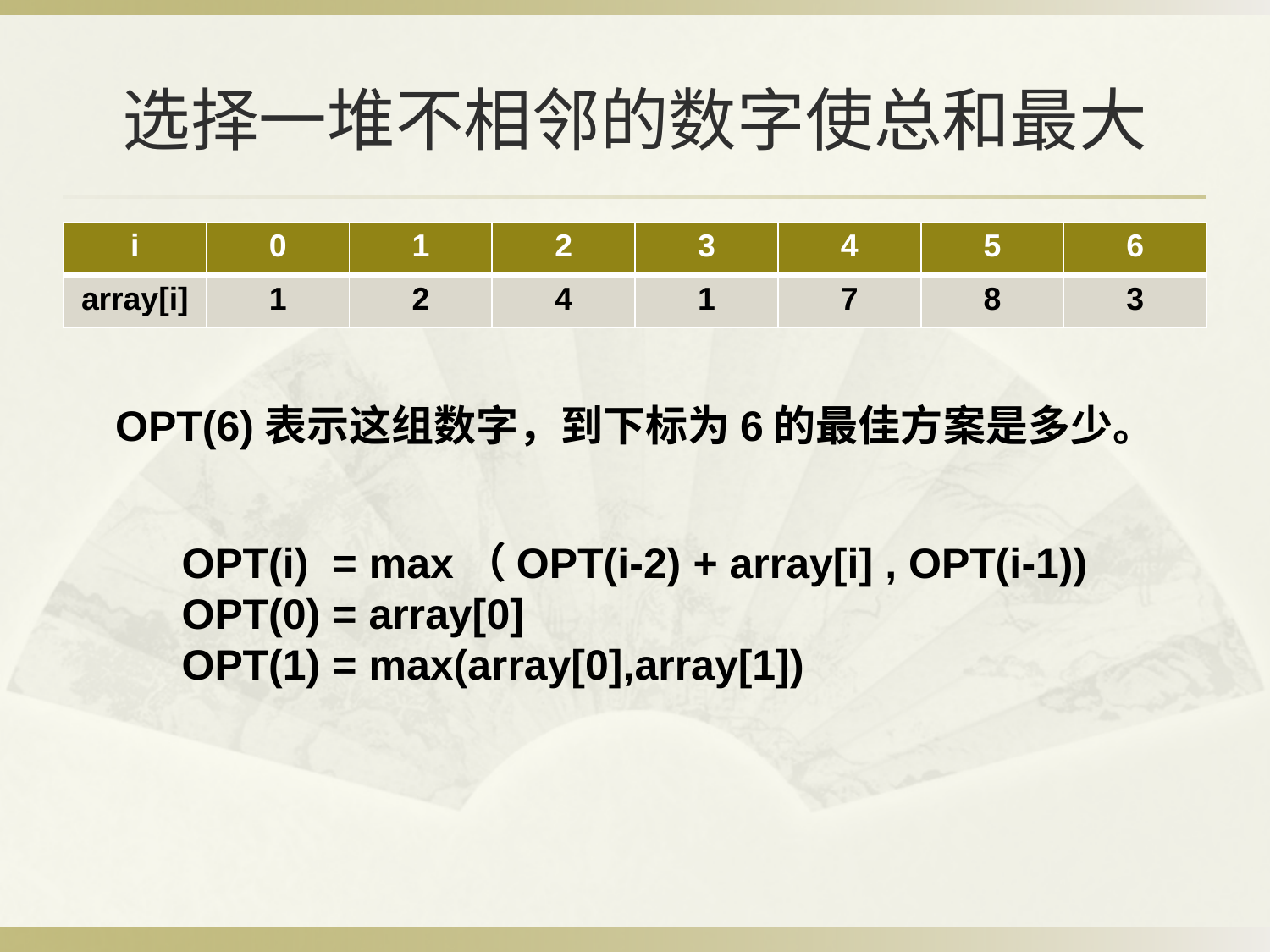

# 选择一堆不相邻的数字使总和最大
| i | 0 | 1 | 2 | 3 | 4 | 5 | 6 |
| --- | --- | --- | --- | --- | --- | --- | --- |
| array[i] | 1 | 2 | 4 | 1 | 7 | 8 | 3 |
OPT(6)表示这组数字，到下标为6的最佳方案是多少。
OPT(i)  = max（OPT(i-2) + array[i] , OPT(i-1))
OPT(0) = array[0]
OPT(1) = max(array[0],array[1])